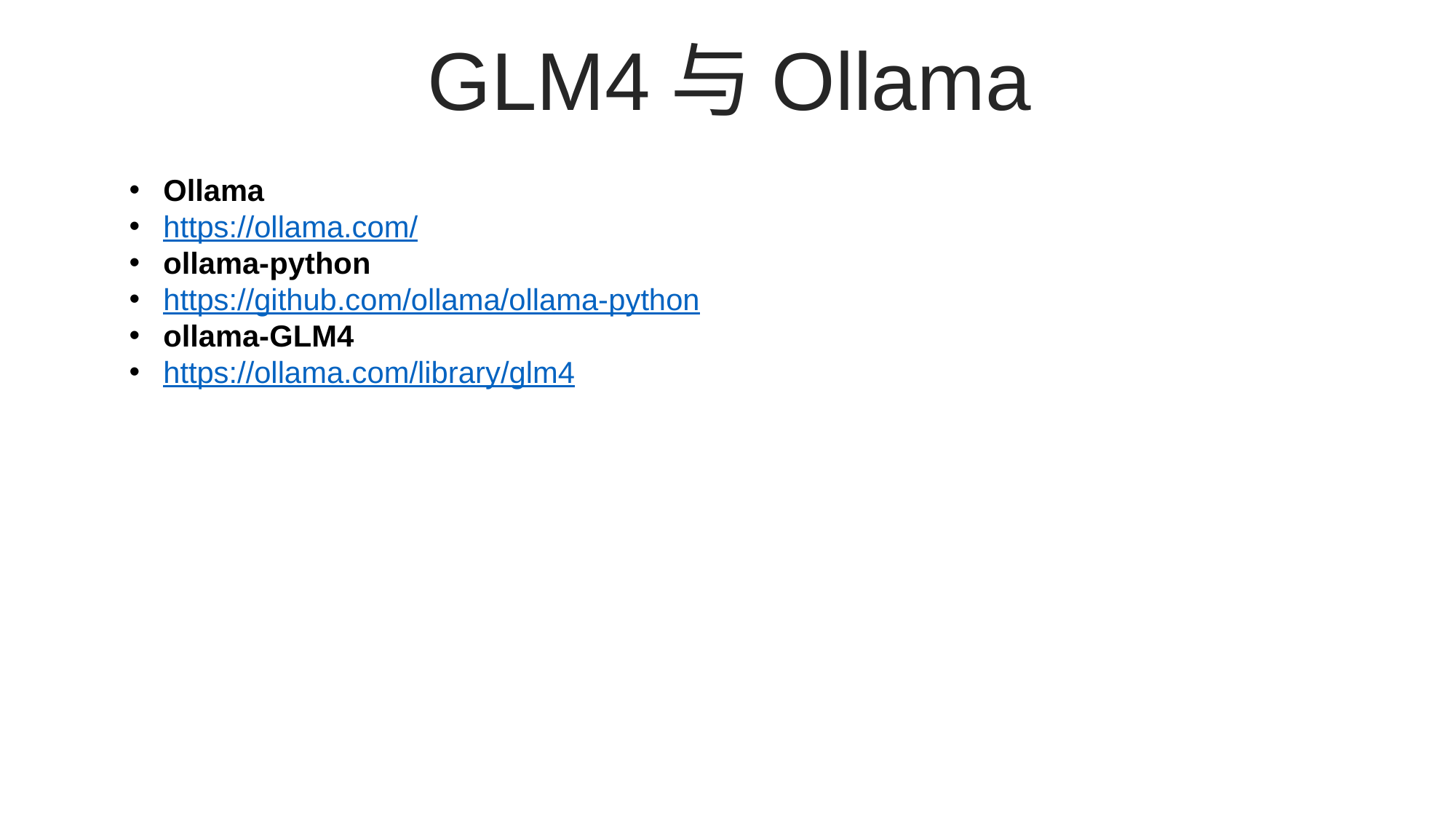

GLM4与Ollama
Ollama
https://ollama.com/
ollama-python
https://github.com/ollama/ollama-python
ollama-GLM4
https://ollama.com/library/glm4